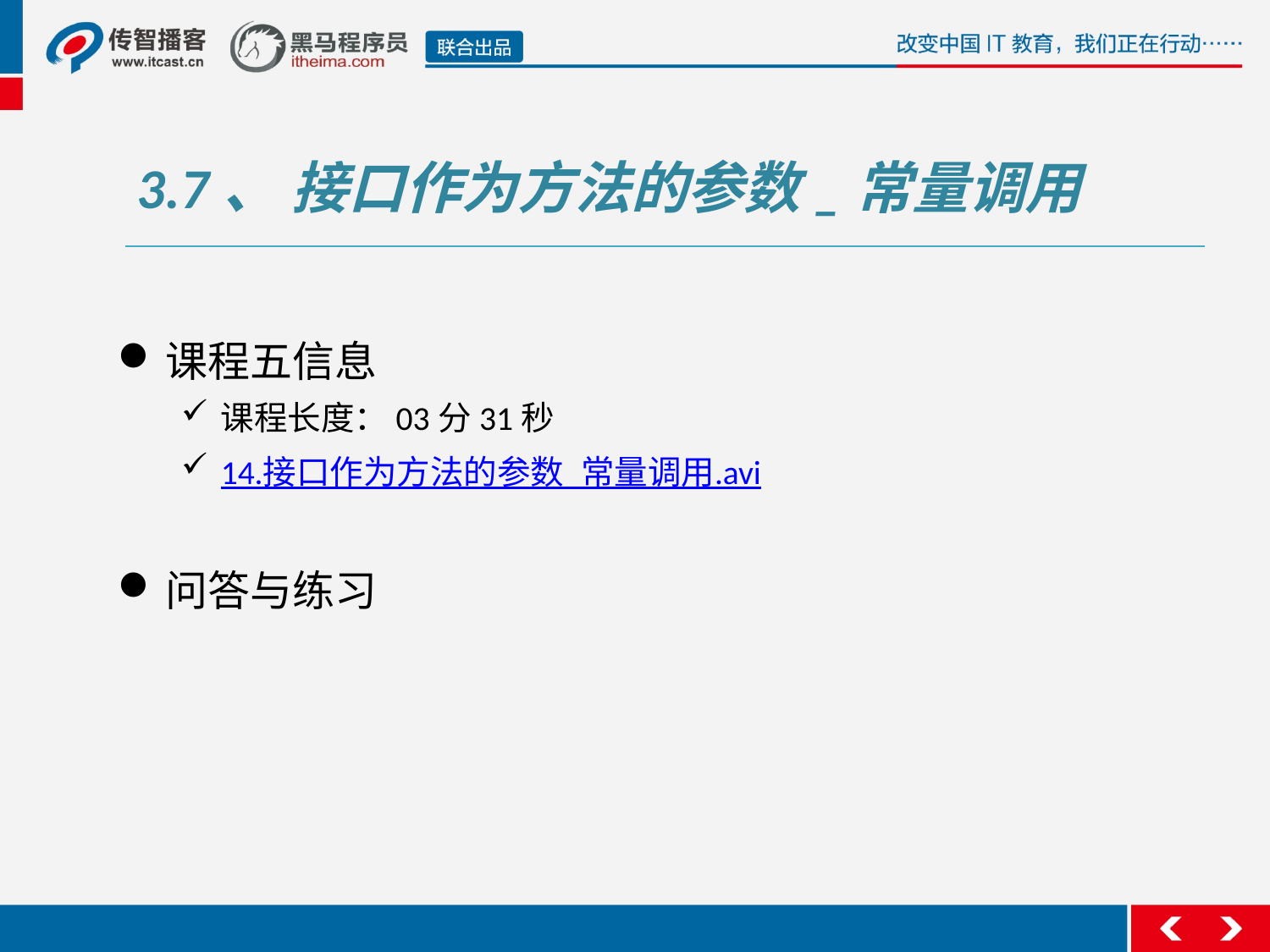

3.7、 接口作为方法的参数_常量调用

课程五信息
课程长度：03分31秒
14.接口作为方法的参数_常量调用.avi

问答与练习